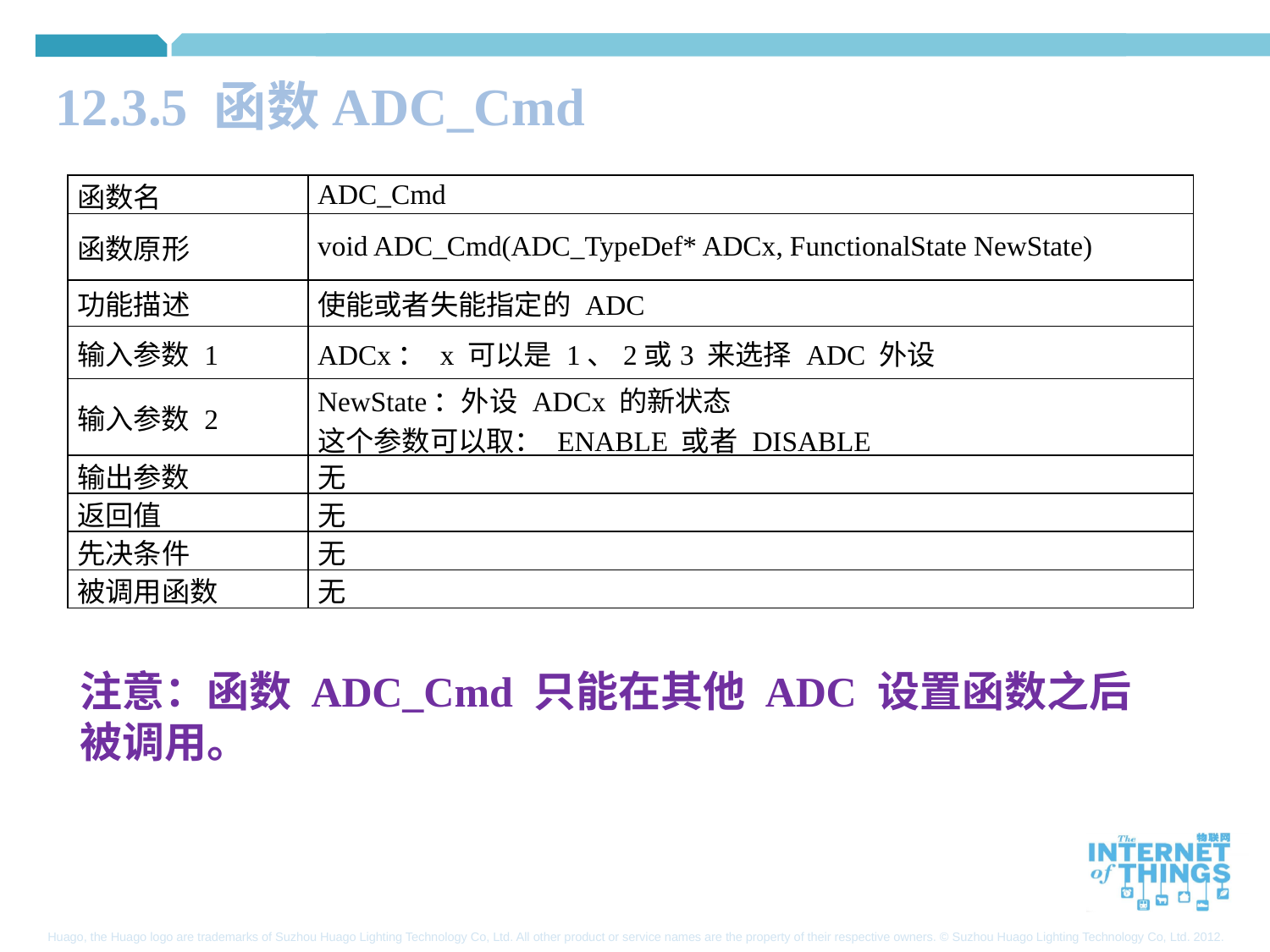

12.3.5 函数ADC_Cmd
| 函数名 | ADC\_Cmd |
| --- | --- |
| 函数原形 | void ADC\_Cmd(ADC\_TypeDef\* ADCx, FunctionalState NewState) |
| 功能描述 | 使能或者失能指定的 ADC |
| 输入参数 1 | ADCx： x 可以是 1、2或3 来选择 ADC 外设 |
| 输入参数 2 | NewState：外设 ADCx 的新状态 这个参数可以取： ENABLE 或者 DISABLE |
| 输出参数 | 无 |
| 返回值 | 无 |
| 先决条件 | 无 |
| 被调用函数 | 无 |
注意：函数 ADC_Cmd 只能在其他 ADC 设置函数之后被调用。